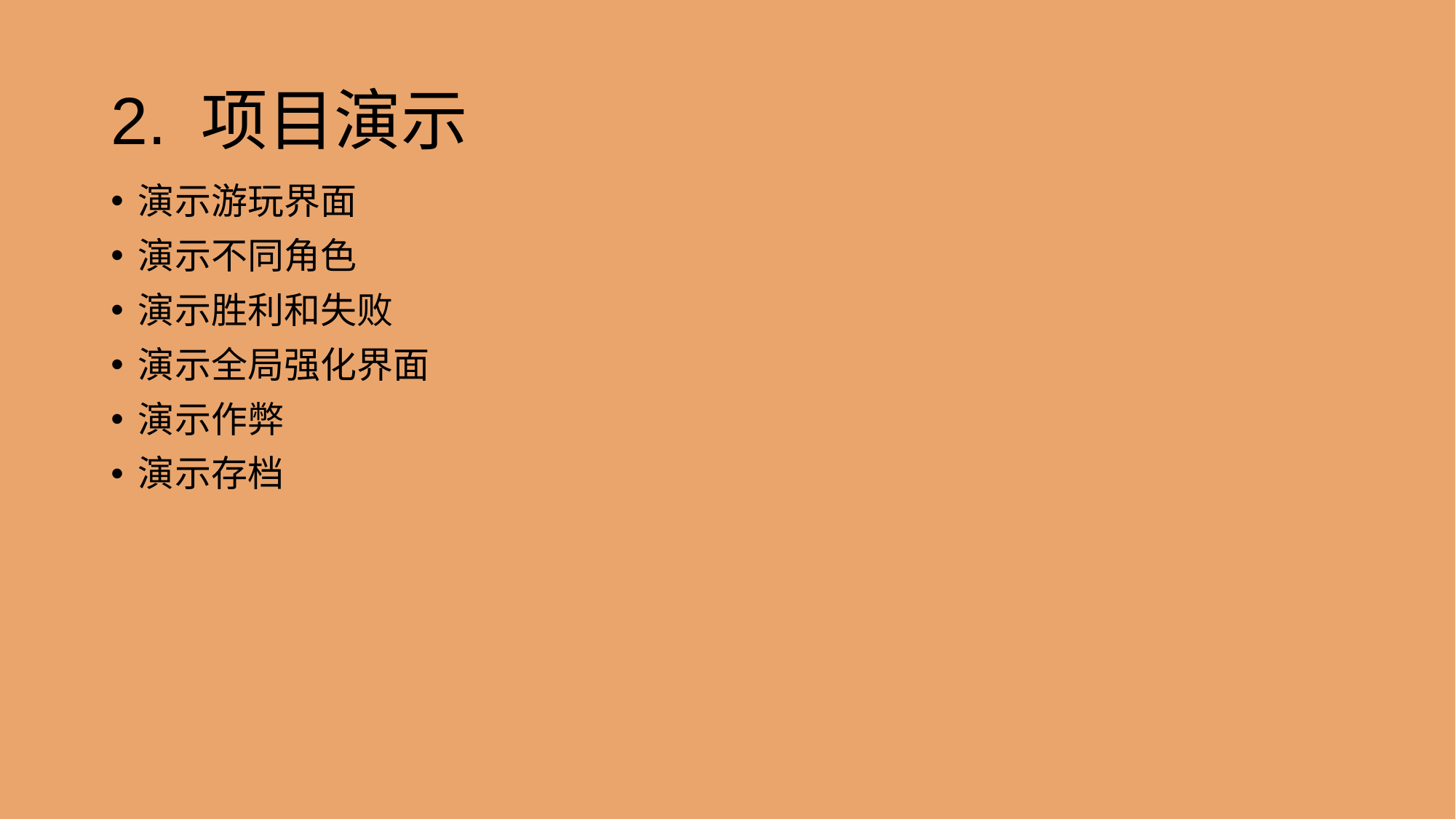

# 2. 项目演示
演示游玩界面
演示不同角色
演示胜利和失败
演示全局强化界面
演示作弊
演示存档